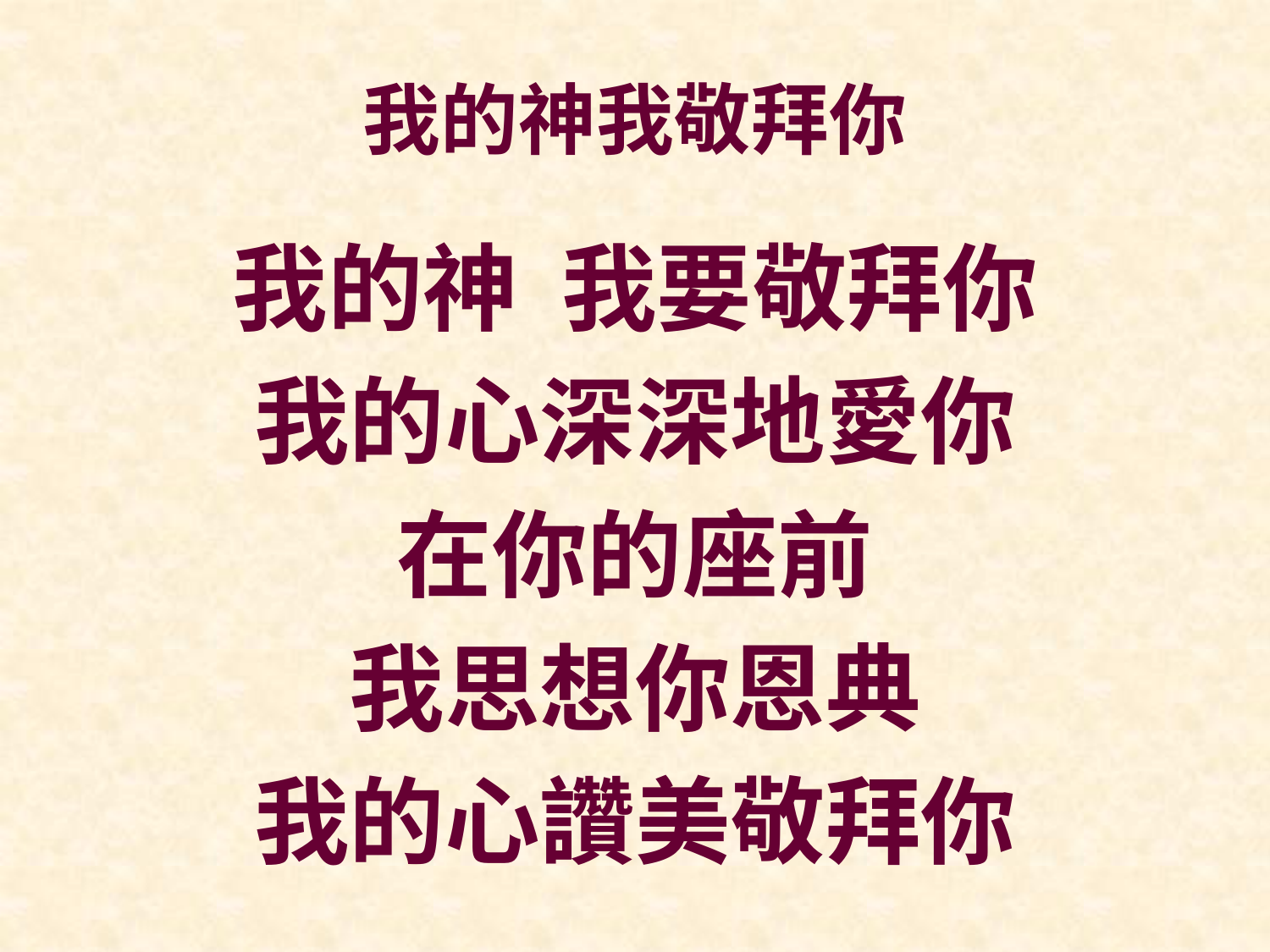

# 我的神我敬拜你
我的神  我要敬拜你
我的心深深地愛你
在你的座前
我思想你恩典
我的心讚美敬拜你